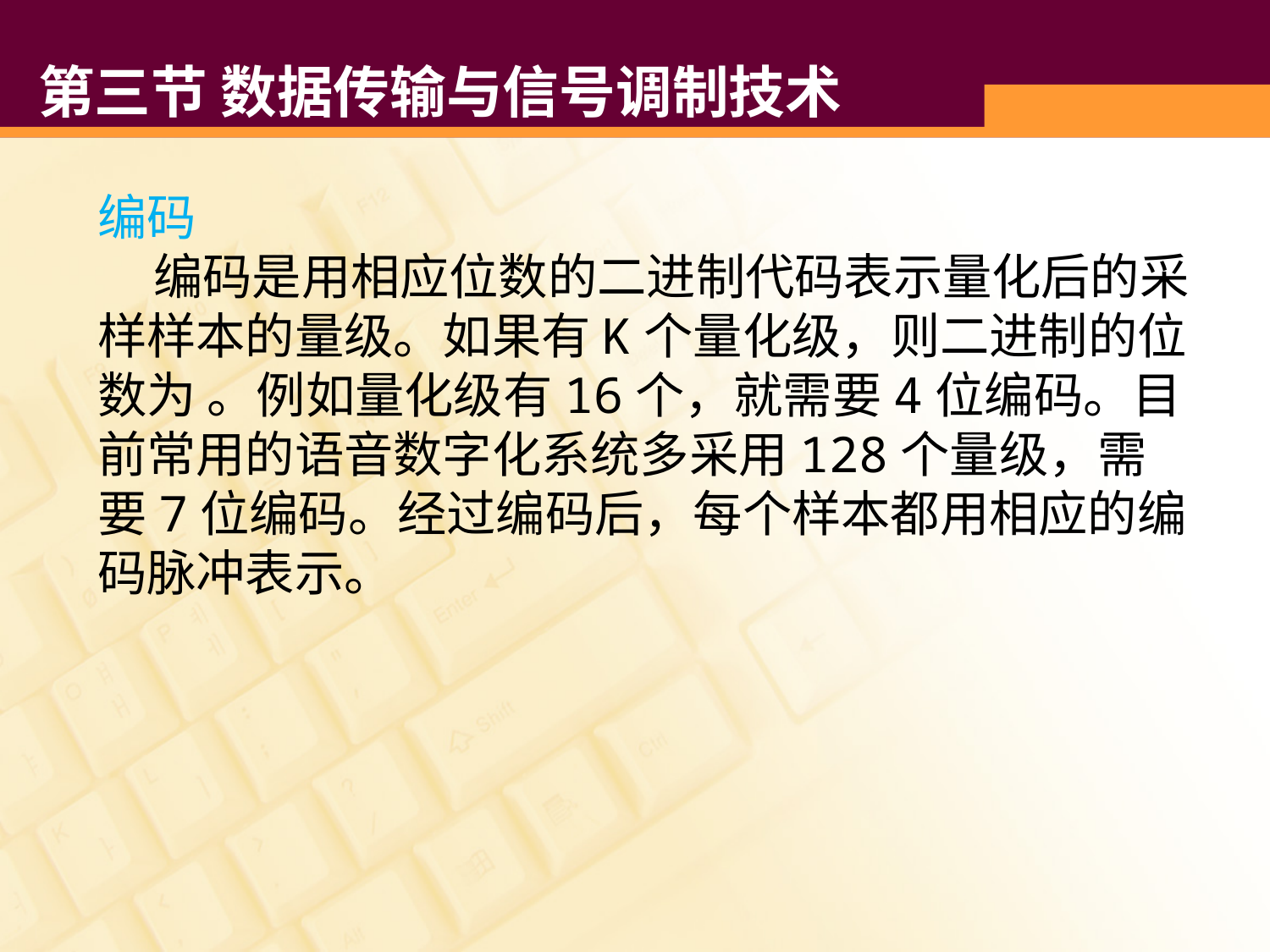

# 第三节 数据传输与信号调制技术
编码
    编码是用相应位数的二进制代码表示量化后的采样样本的量级。如果有K个量化级，则二进制的位数为 。例如量化级有16个，就需要4位编码。目前常用的语音数字化系统多采用128个量级，需要7位编码。经过编码后，每个样本都用相应的编码脉冲表示。